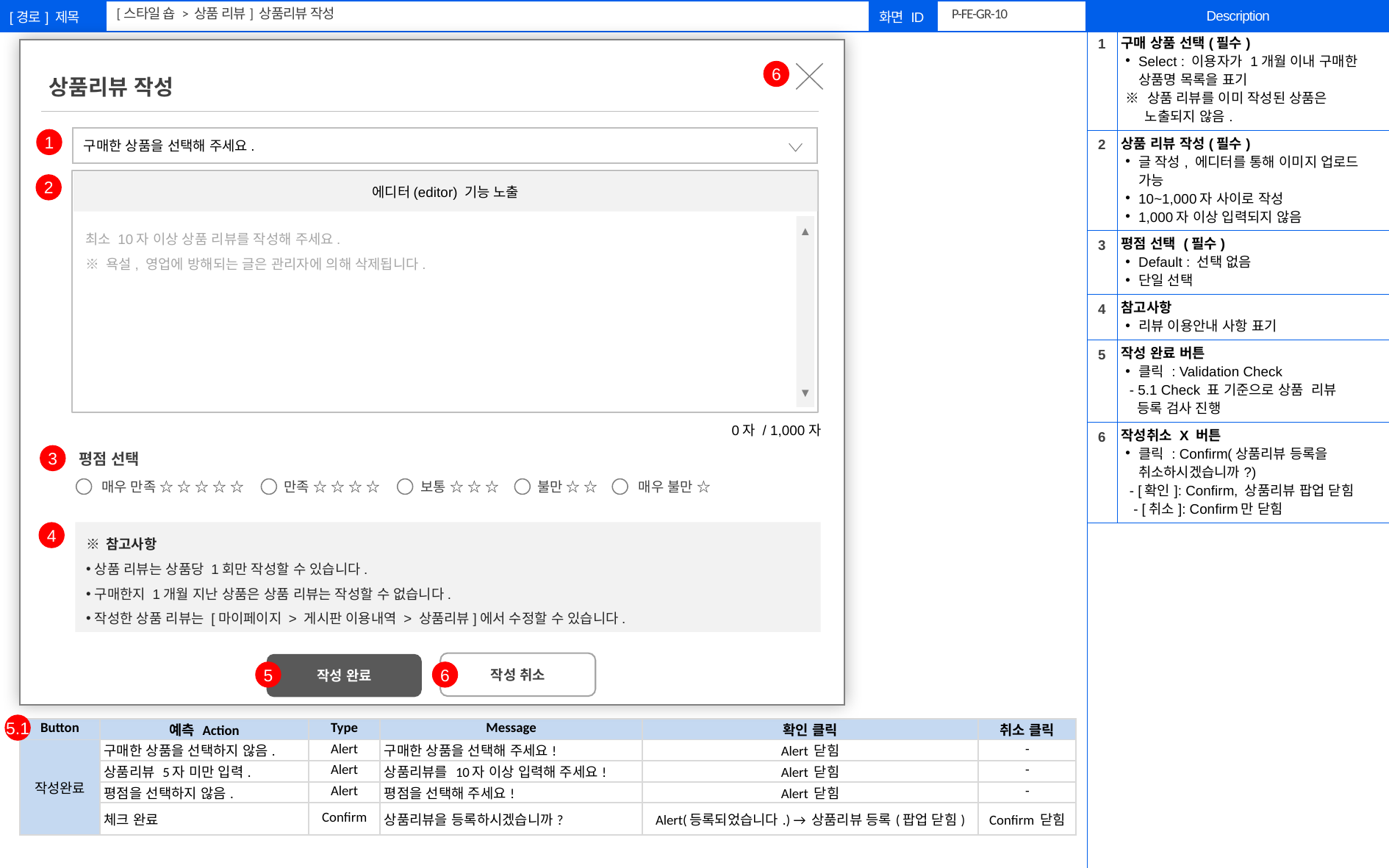

[스타일 숍 > 상품 리뷰] 상품리뷰 작성
# P-FE-GR-10
| 1 | 구매 상품 선택(필수) Select : 이용자가 1개월 이내 구매한 상품명 목록을 표기 ※ 상품 리뷰를 이미 작성된 상품은 노출되지 않음. |
| --- | --- |
| 2 | 상품 리뷰 작성(필수) 글 작성, 에디터를 통해 이미지 업로드 가능 10~1,000자 사이로 작성 1,000자 이상 입력되지 않음 |
| 3 | 평점 선택 (필수) Default : 선택 없음 단일 선택 |
| 4 | 참고사항 리뷰 이용안내 사항 표기 |
| 5 | 작성 완료 버튼 클릭 : Validation Check - 5.1 Check 표 기준으로 상품 리뷰 등록 검사 진행 |
| 6 | 작성취소 X 버튼 클릭 : Confirm(상품리뷰 등록을 취소하시겠습니까?) - [확인]: Confirm, 상품리뷰 팝업 닫힘 - [취소]: Confirm만 닫힘 |
|  |  |

상품리뷰 작성
6

구매한 상품을 선택해 주세요.
1

최소 10자 이상 상품 리뷰를 작성해 주세요.
※ 욕설, 영업에 방해되는 글은 관리자에 의해 삭제됩니다.
에디터(editor) 기능 노출
2
▲

▼
0자 / 1,000자
평점 선택
3
매우 만족 ☆ ☆ ☆ ☆ ☆
만족 ☆ ☆ ☆ ☆
보통 ☆ ☆ ☆
불만 ☆ ☆
매우 불만 ☆

4
※ 참고사항
상품 리뷰는 상품당 1회만 작성할 수 있습니다.
구매한지 1개월 지난 상품은 상품 리뷰는 작성할 수 없습니다.
작성한 상품 리뷰는 [마이페이지 > 게시판 이용내역 > 상품리뷰]에서 수정할 수 있습니다.
작성 취소
작성 완료
5
6
5.1
| Button | 예측 Action | Type | Message | 확인 클릭 | 취소 클릭 |
| --- | --- | --- | --- | --- | --- |
| 작성완료 | 구매한 상품을 선택하지 않음. | Alert | 구매한 상품을 선택해 주세요! | Alert 닫힘 | - |
|  | 상품리뷰 5자 미만 입력. | Alert | 상품리뷰를 10자 이상 입력해 주세요! | Alert 닫힘 | - |
|  | 평점을 선택하지 않음. | Alert | 평점을 선택해 주세요! | Alert 닫힘 | - |
|  | 체크 완료 | Confirm | 상품리뷰을 등록하시겠습니까? | Alert(등록되었습니다.) → 상품리뷰 등록(팝업 닫힘) | Confirm 닫힘 |